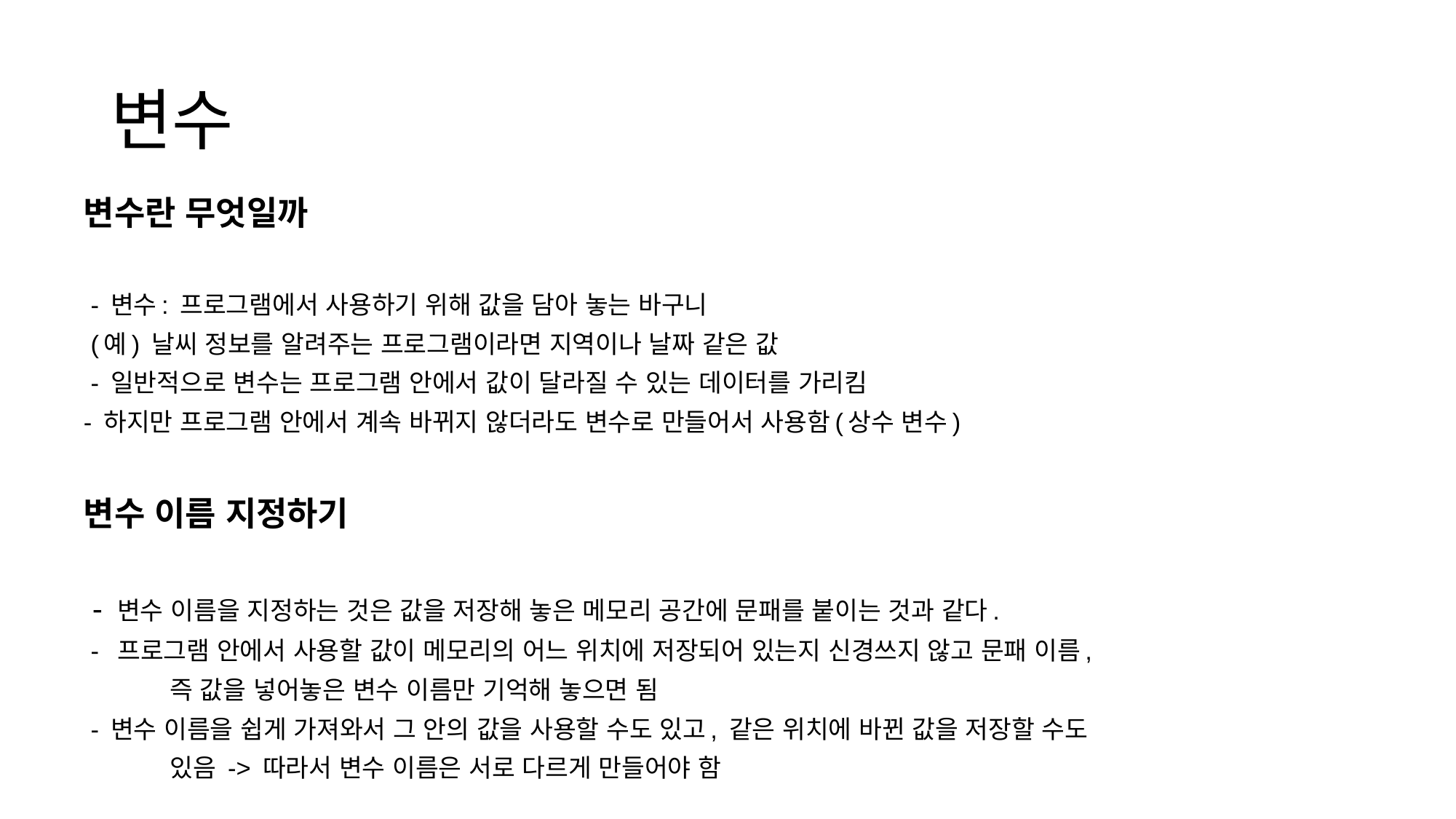

# 변수
변수란 무엇일까

 - 변수: 프로그램에서 사용하기 위해 값을 담아 놓는 바구니
 (예) 날씨 정보를 알려주는 프로그램이라면 지역이나 날짜 같은 값
 - 일반적으로 변수는 프로그램 안에서 값이 달라질 수 있는 데이터를 가리킴
- 하지만 프로그램 안에서 계속 바뀌지 않더라도 변수로 만들어서 사용함(상수 변수)

변수 이름 지정하기

 - 변수 이름을 지정하는 것은 값을 저장해 놓은 메모리 공간에 문패를 붙이는 것과 같다.
 -  프로그램 안에서 사용할 값이 메모리의 어느 위치에 저장되어 있는지 신경쓰지 않고 문패 이름,
	즉 값을 넣어놓은 변수 이름만 기억해 놓으면 됨
 - 변수 이름을 쉽게 가져와서 그 안의 값을 사용할 수도 있고, 같은 위치에 바뀐 값을 저장할 수도
	있음 -> 따라서 변수 이름은 서로 다르게 만들어야 함